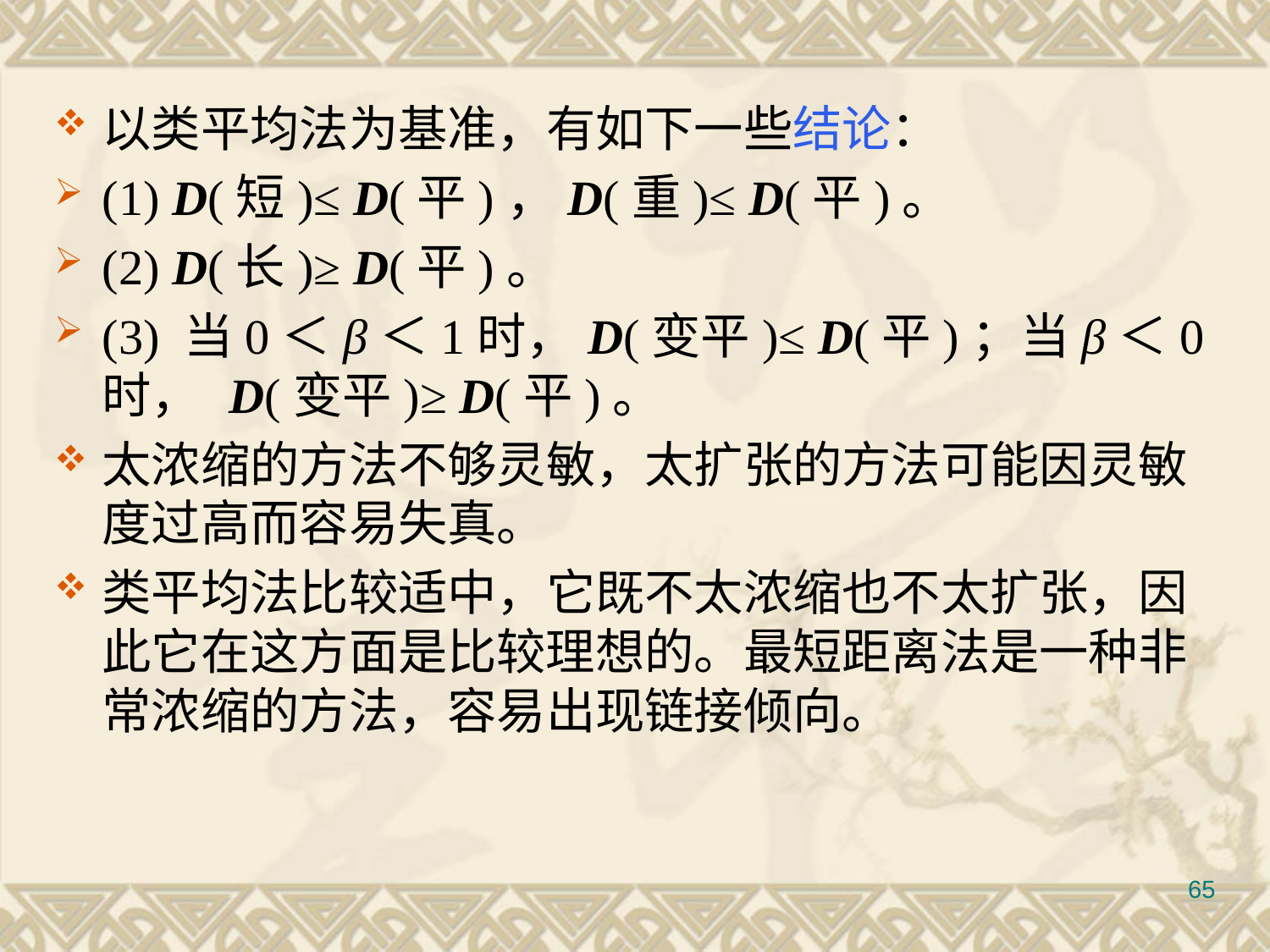

#
以类平均法为基准，有如下一些结论：
(1) D(短)≤ D(平)，D(重)≤ D(平)。
(2) D(长)≥ D(平)。
(3) 当0＜β＜1时，D(变平)≤ D(平)；当β＜0时，	D(变平)≥ D(平)。
太浓缩的方法不够灵敏，太扩张的方法可能因灵敏度过高而容易失真。
类平均法比较适中，它既不太浓缩也不太扩张，因此它在这方面是比较理想的。最短距离法是一种非常浓缩的方法，容易出现链接倾向。
65